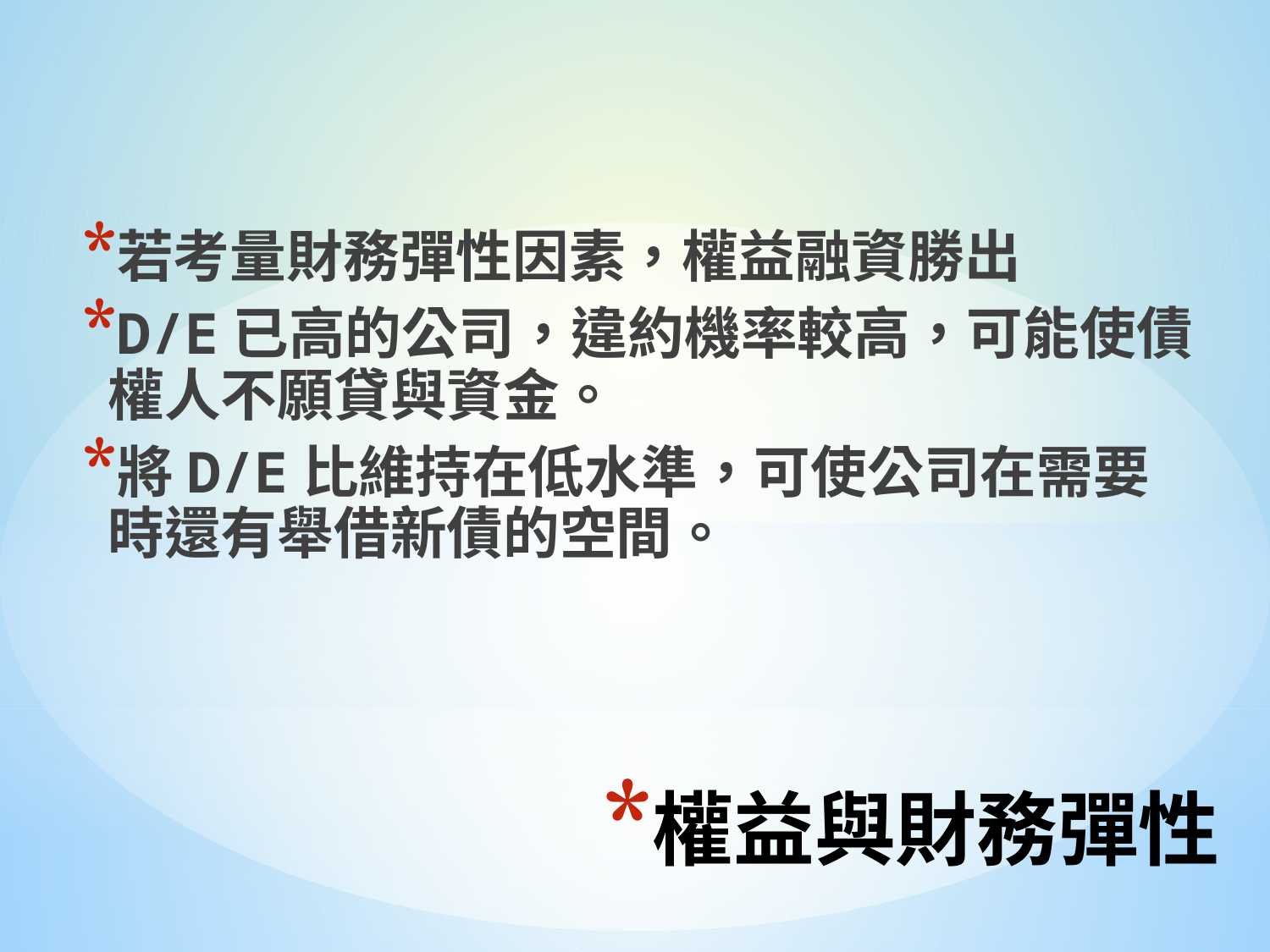

若考量財務彈性因素，權益融資勝出
D/E已高的公司，違約機率較高，可能使債權人不願貸與資金。
將D/E比維持在低水準，可使公司在需要時還有舉借新債的空間。
# 權益與財務彈性